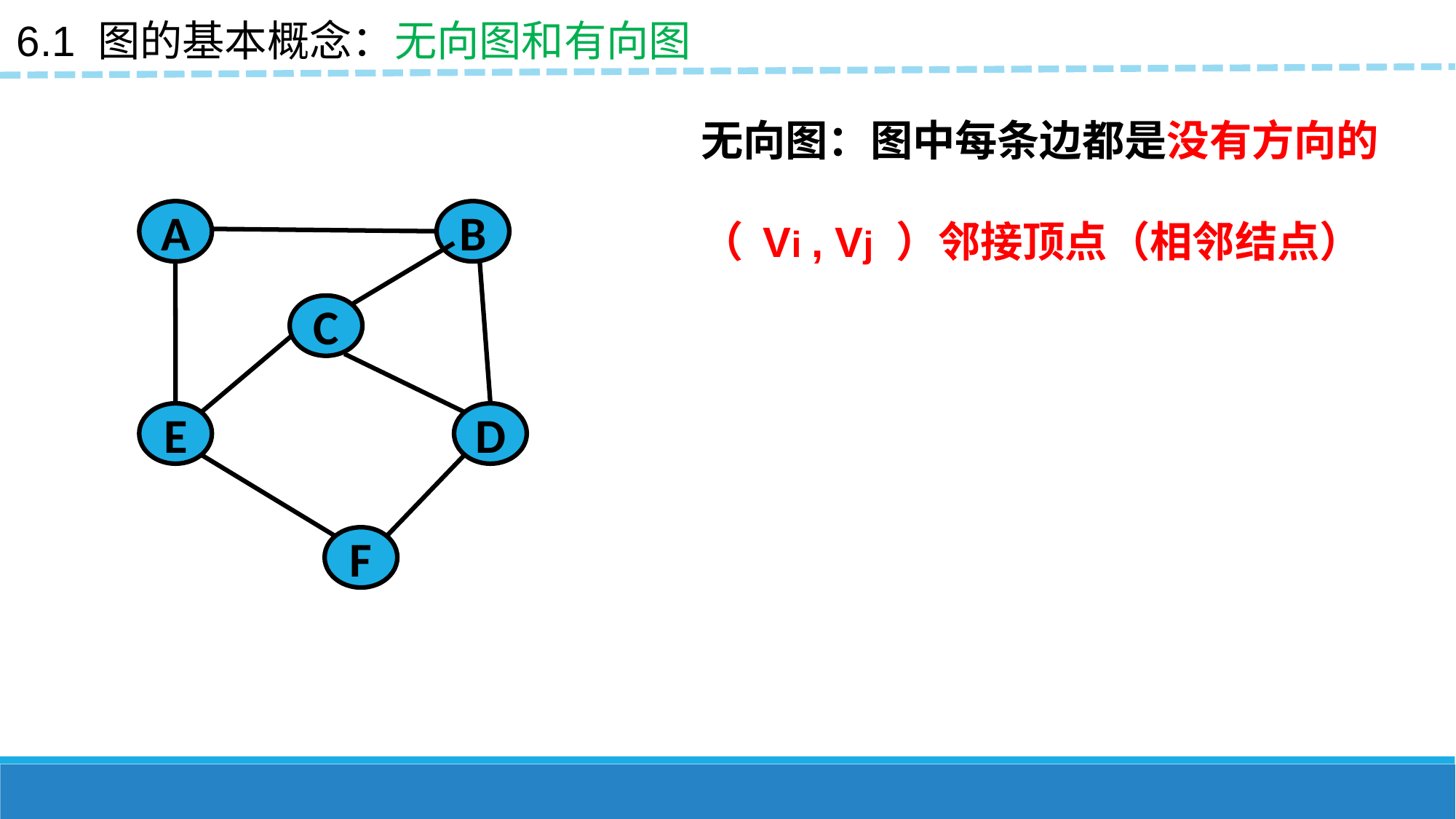

6.1 图的基本概念：无向图和有向图
无向图：图中每条边都是没有方向的

（ Vi , Vj ）邻接顶点（相邻结点）
A
B
C
E
D
F